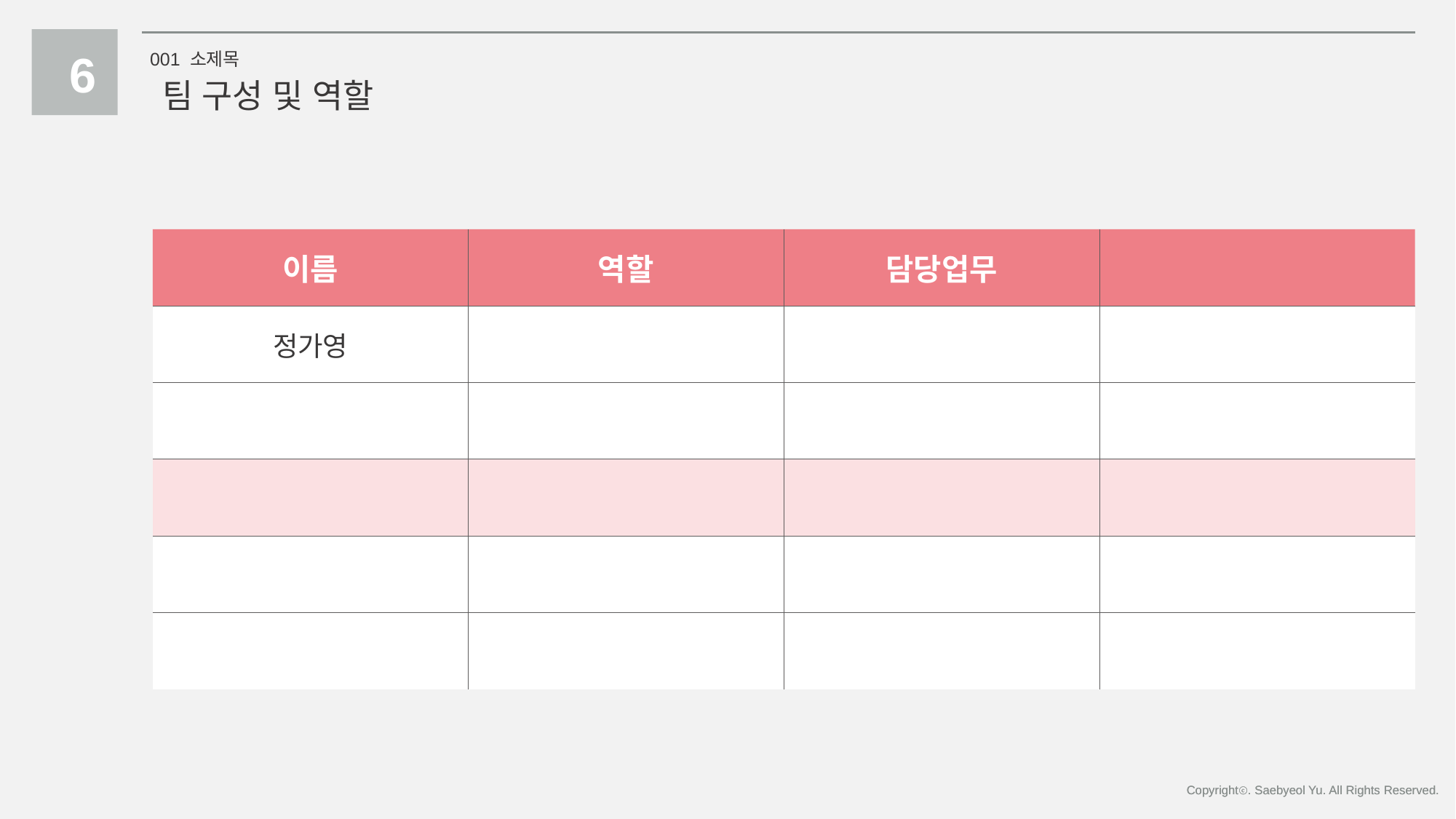

6
001 소제목
팀 구성 및 역할
| 이름 | 역할 | 담당업무 |  |
| --- | --- | --- | --- |
| 정가영 |  |  |  |
|  |  |  |  |
|  |  |  |  |
|  |  |  |  |
|  |  |  |  |
Copyrightⓒ. Saebyeol Yu. All Rights Reserved.